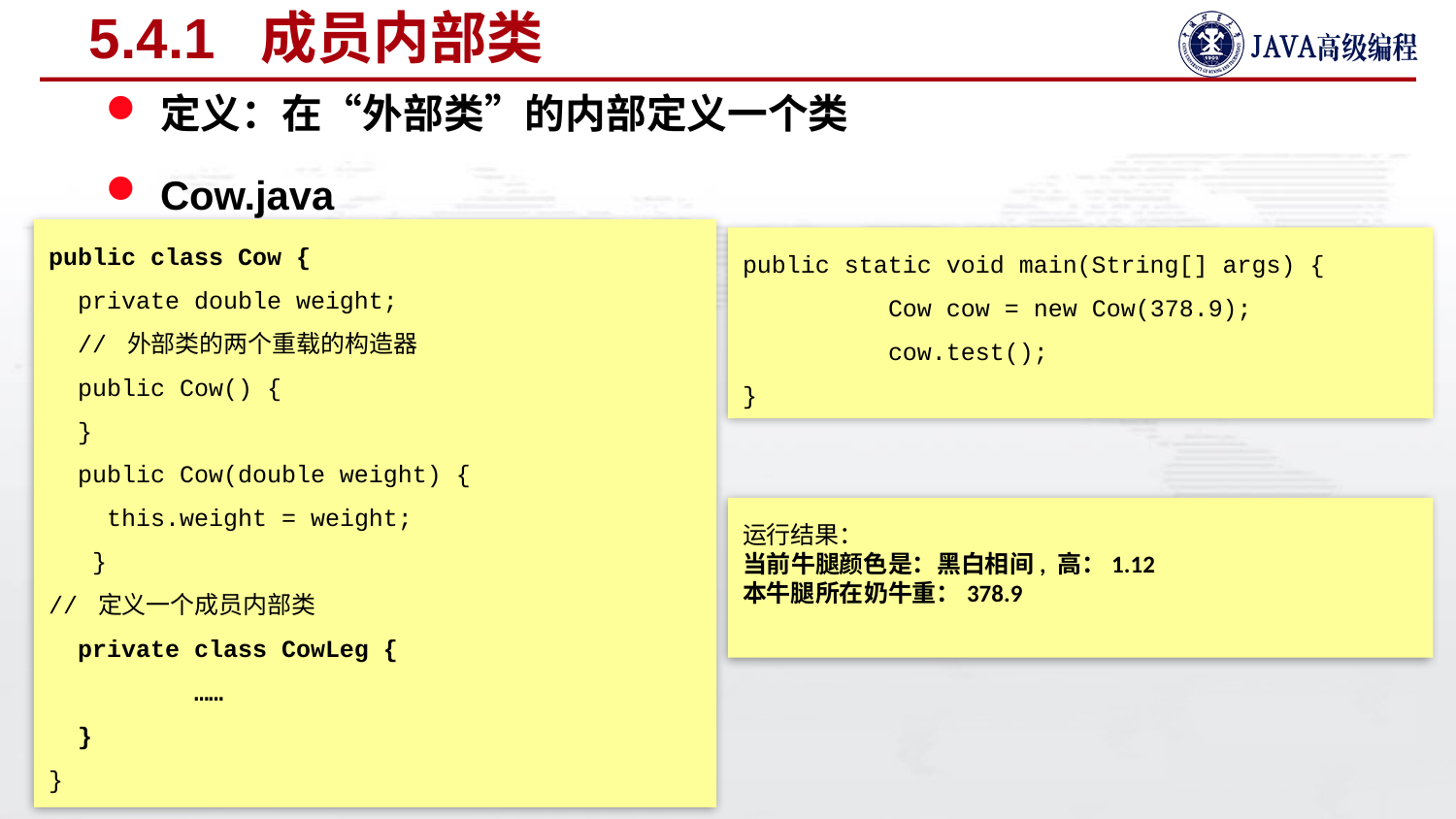

# 5.4.1  成员内部类
定义：在“外部类”的内部定义一个类
Cow.java
public class Cow {
  private double weight;
  // 外部类的两个重载的构造器
  public Cow() {
  }
  public Cow(double weight) {
    this.weight = weight;
   }
// 定义一个成员内部类
  private class CowLeg {
	……
  }
}
public static void main(String[] args) {
	Cow cow = new Cow(378.9);
	cow.test();
}
运行结果：
当前牛腿颜色是：黑白相间, 高：1.12
本牛腿所在奶牛重：378.9